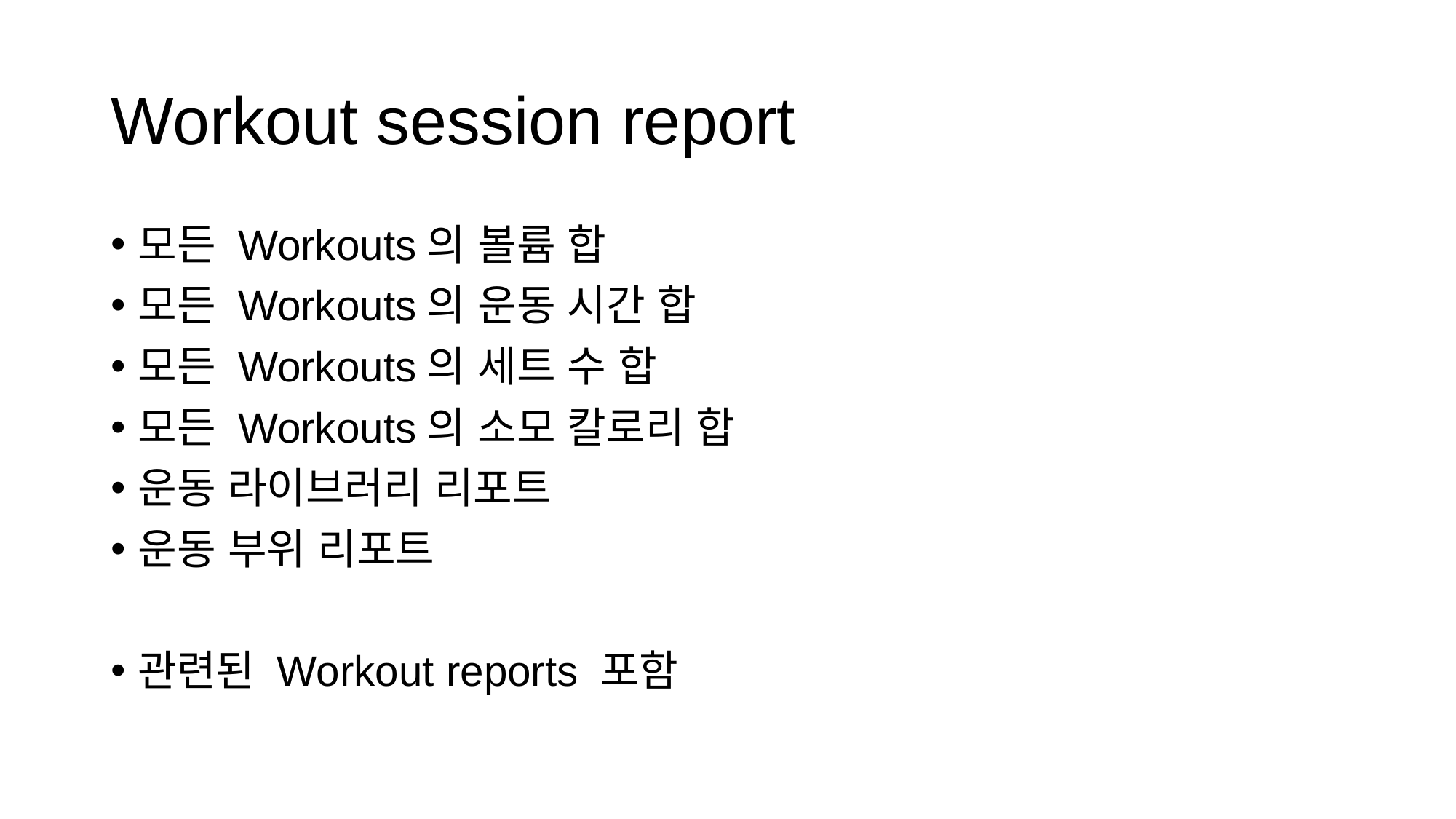

# Workout session report
모든 Workouts의 볼륨 합
모든 Workouts의 운동 시간 합
모든 Workouts의 세트 수 합
모든 Workouts의 소모 칼로리 합
운동 라이브러리 리포트
운동 부위 리포트

관련된 Workout reports 포함